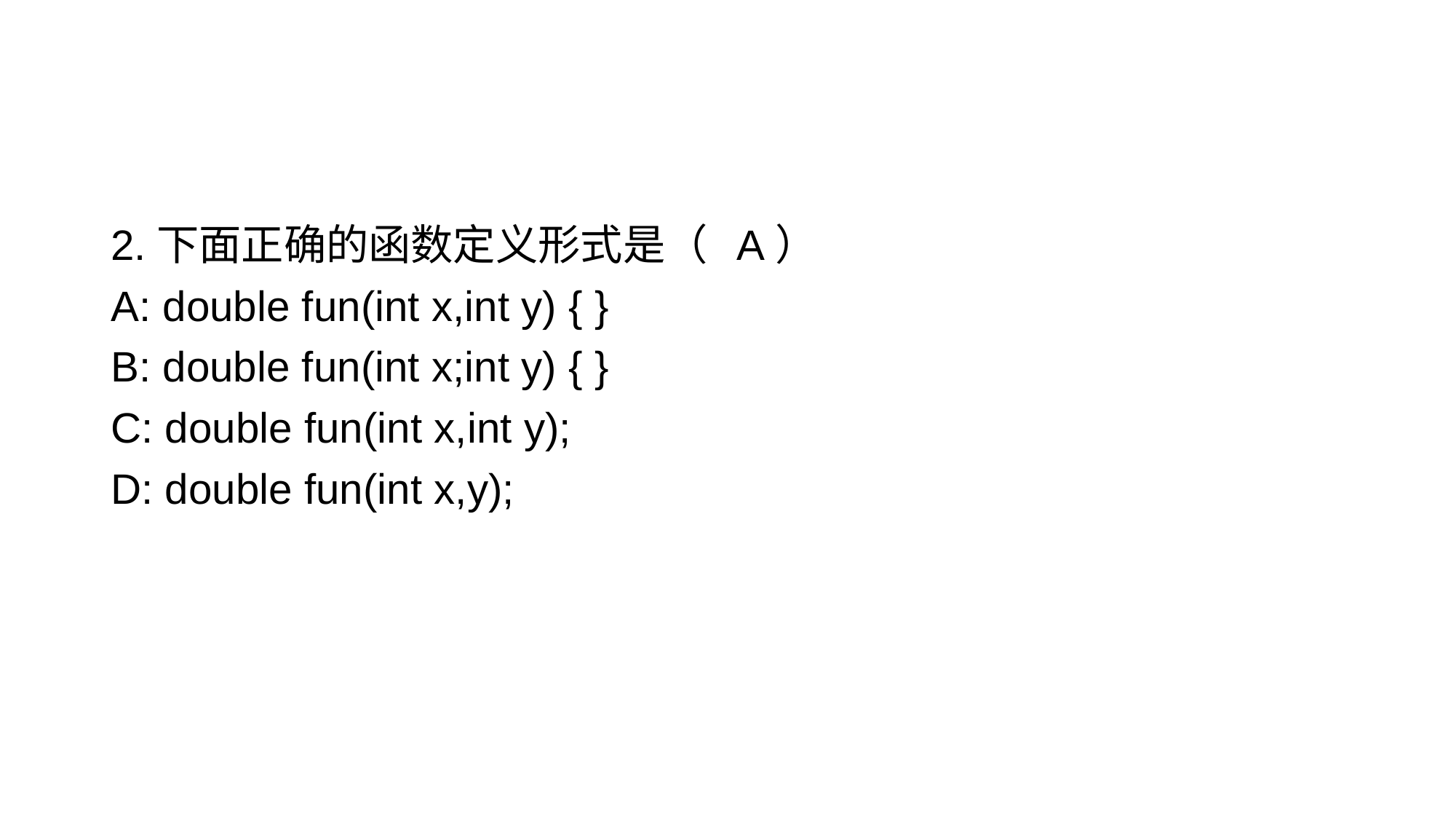

#
2.下面正确的函数定义形式是（  A）
A: double fun(int x,int y) { }
B: double fun(int x;int y) { }
C: double fun(int x,int y);
D: double fun(int x,y);